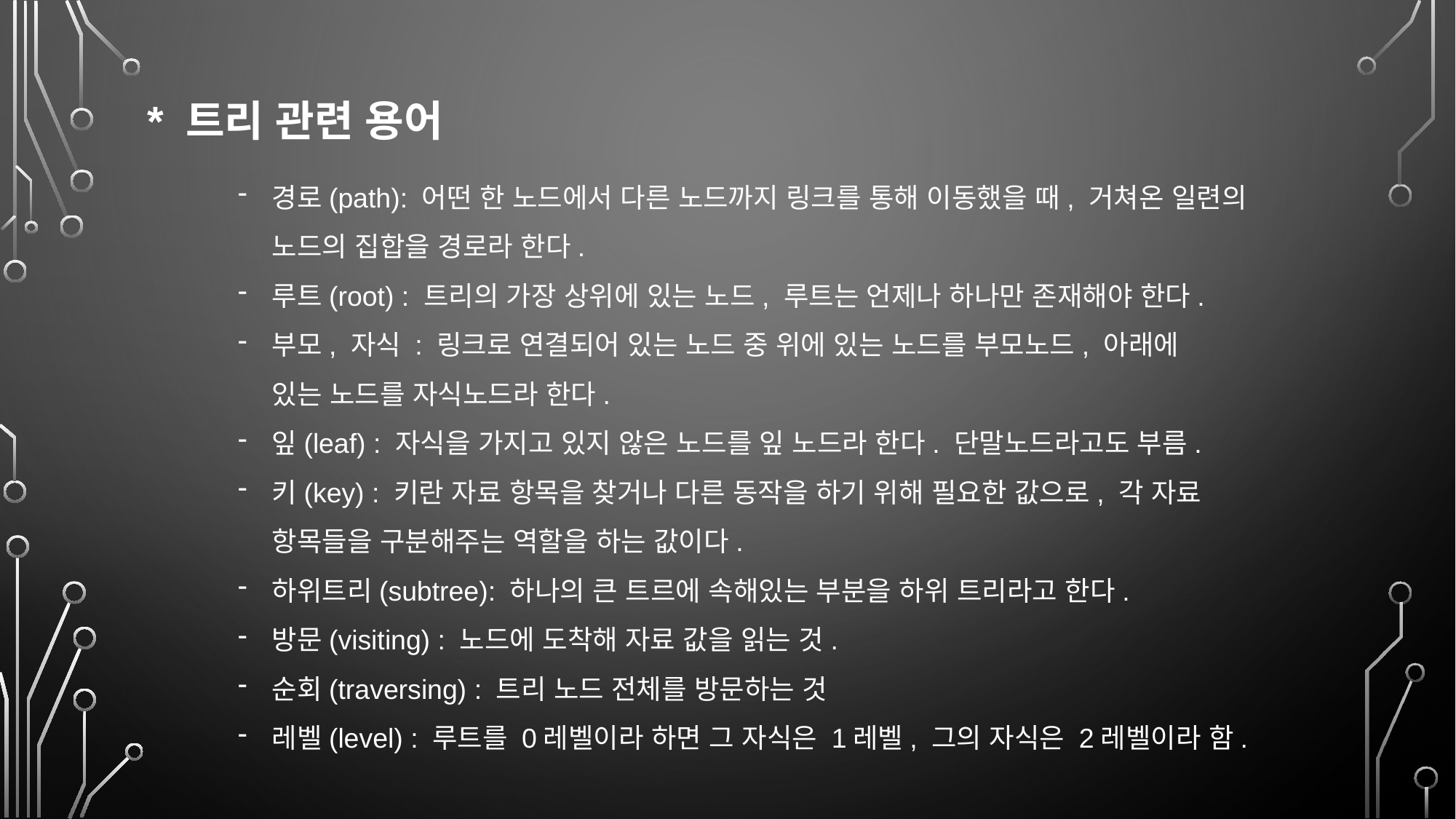

* 트리 관련 용어
경로(path): 어떤 한 노드에서 다른 노드까지 링크를 통해 이동했을 때, 거쳐온 일련의
노드의 집합을 경로라 한다.
루트(root) : 트리의 가장 상위에 있는 노드, 루트는 언제나 하나만 존재해야 한다.
부모, 자식 : 링크로 연결되어 있는 노드 중 위에 있는 노드를 부모노드, 아래에
있는 노드를 자식노드라 한다.
잎(leaf) : 자식을 가지고 있지 않은 노드를 잎 노드라 한다. 단말노드라고도 부름.
키(key) : 키란 자료 항목을 찾거나 다른 동작을 하기 위해 필요한 값으로, 각 자료
항목들을 구분해주는 역할을 하는 값이다.
하위트리(subtree): 하나의 큰 트르에 속해있는 부분을 하위 트리라고 한다.
방문(visiting) : 노드에 도착해 자료 값을 읽는 것.
순회(traversing) : 트리 노드 전체를 방문하는 것
레벨(level) : 루트를 0레벨이라 하면 그 자식은 1레벨, 그의 자식은 2레벨이라 함.